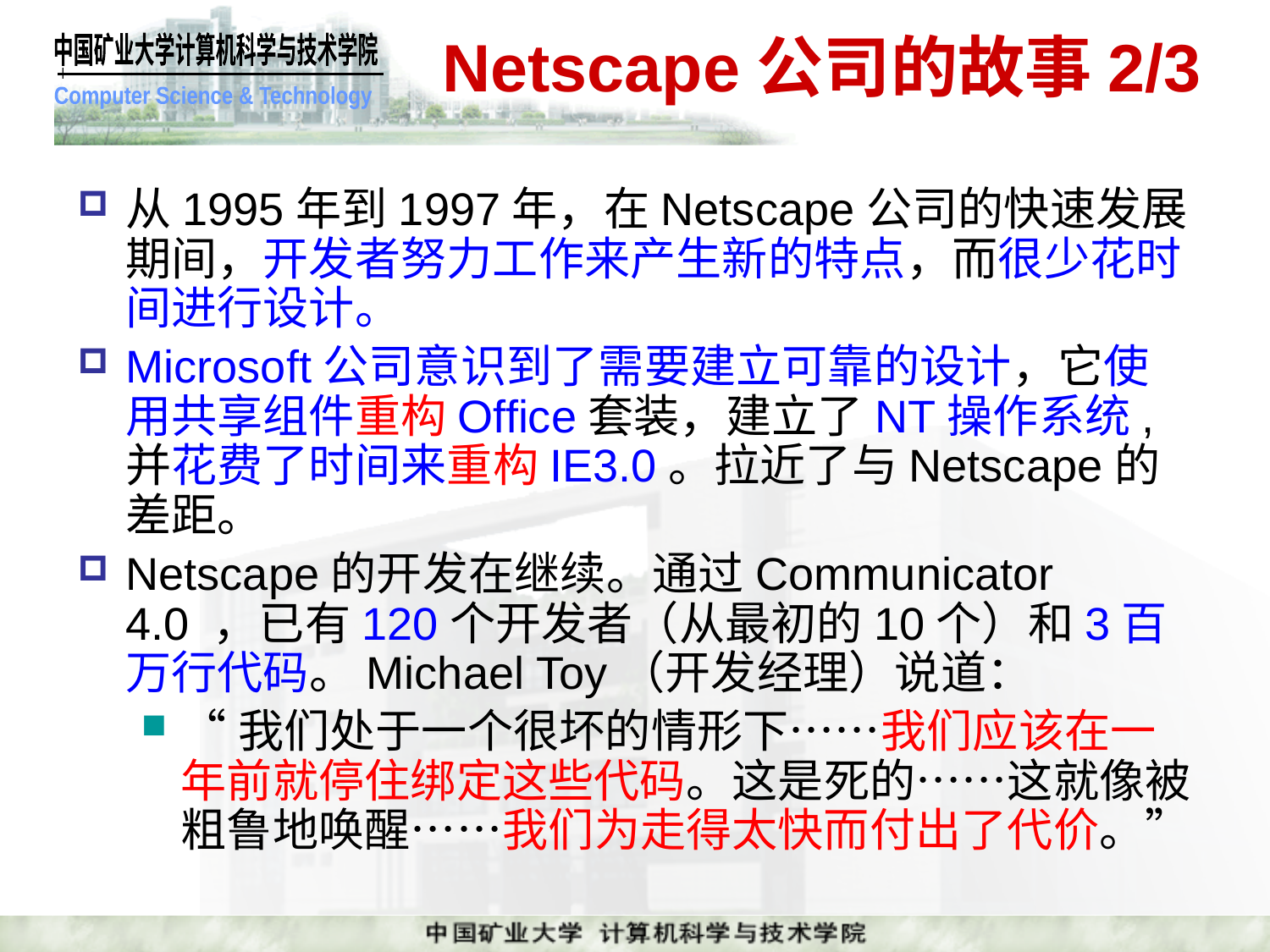

# Netscape公司的故事2/3
从1995年到1997年，在Netscape公司的快速发展期间，开发者努力工作来产生新的特点，而很少花时间进行设计。
Microsoft公司意识到了需要建立可靠的设计，它使用共享组件重构Office套装，建立了NT操作系统, 并花费了时间来重构IE3.0。拉近了与Netscape的差距。
Netscape的开发在继续。通过Communicator 4.0 ，已有120个开发者（从最初的10个）和3百万行代码。Michael Toy（开发经理）说道：
“我们处于一个很坏的情形下……我们应该在一年前就停住绑定这些代码。这是死的……这就像被粗鲁地唤醒……我们为走得太快而付出了代价。”
8